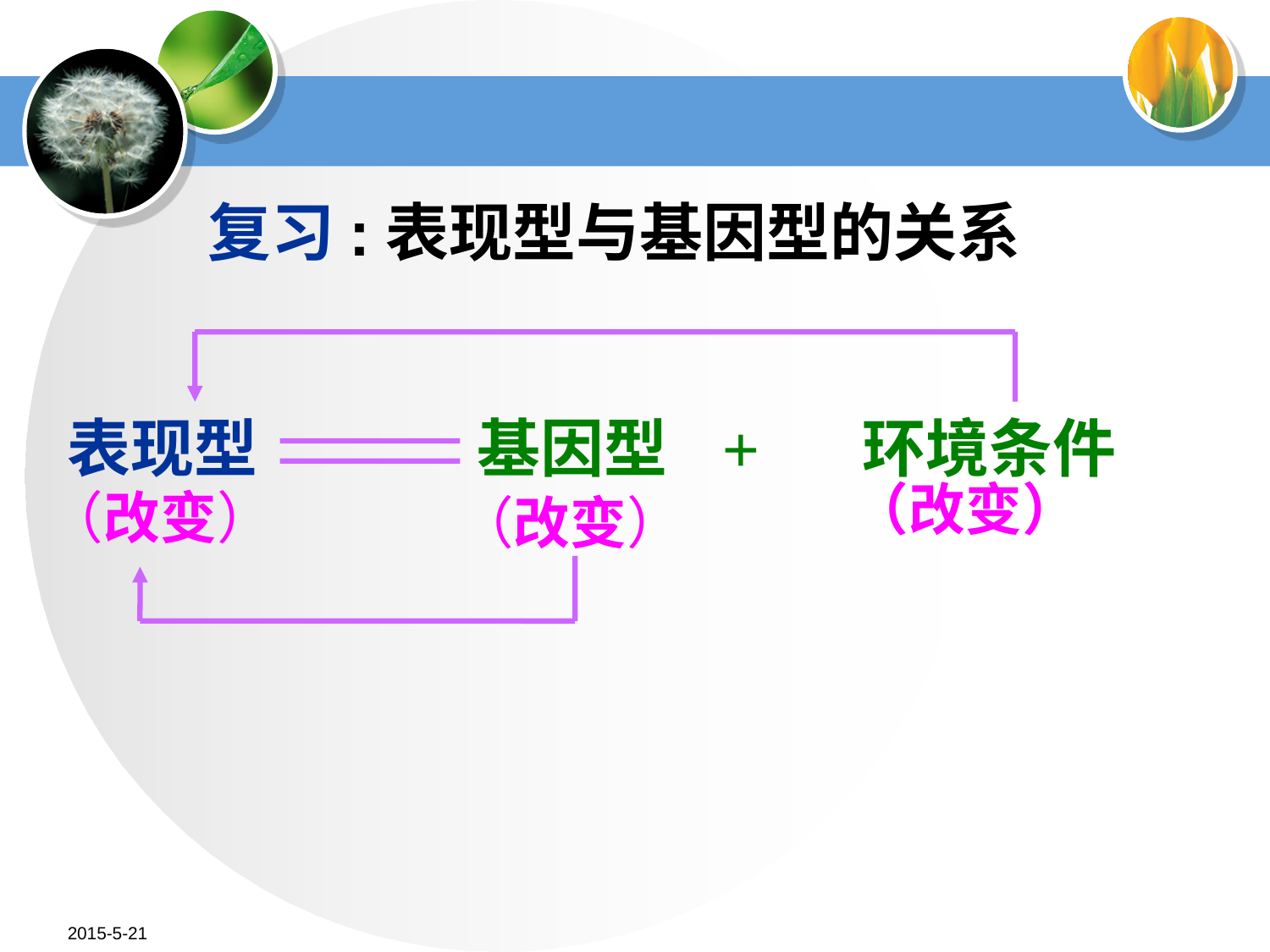

复习:表现型与基因型的关系

表现型
基因型
    +     环境条件

（改变）
（改变）
（改变）

2015-5-21